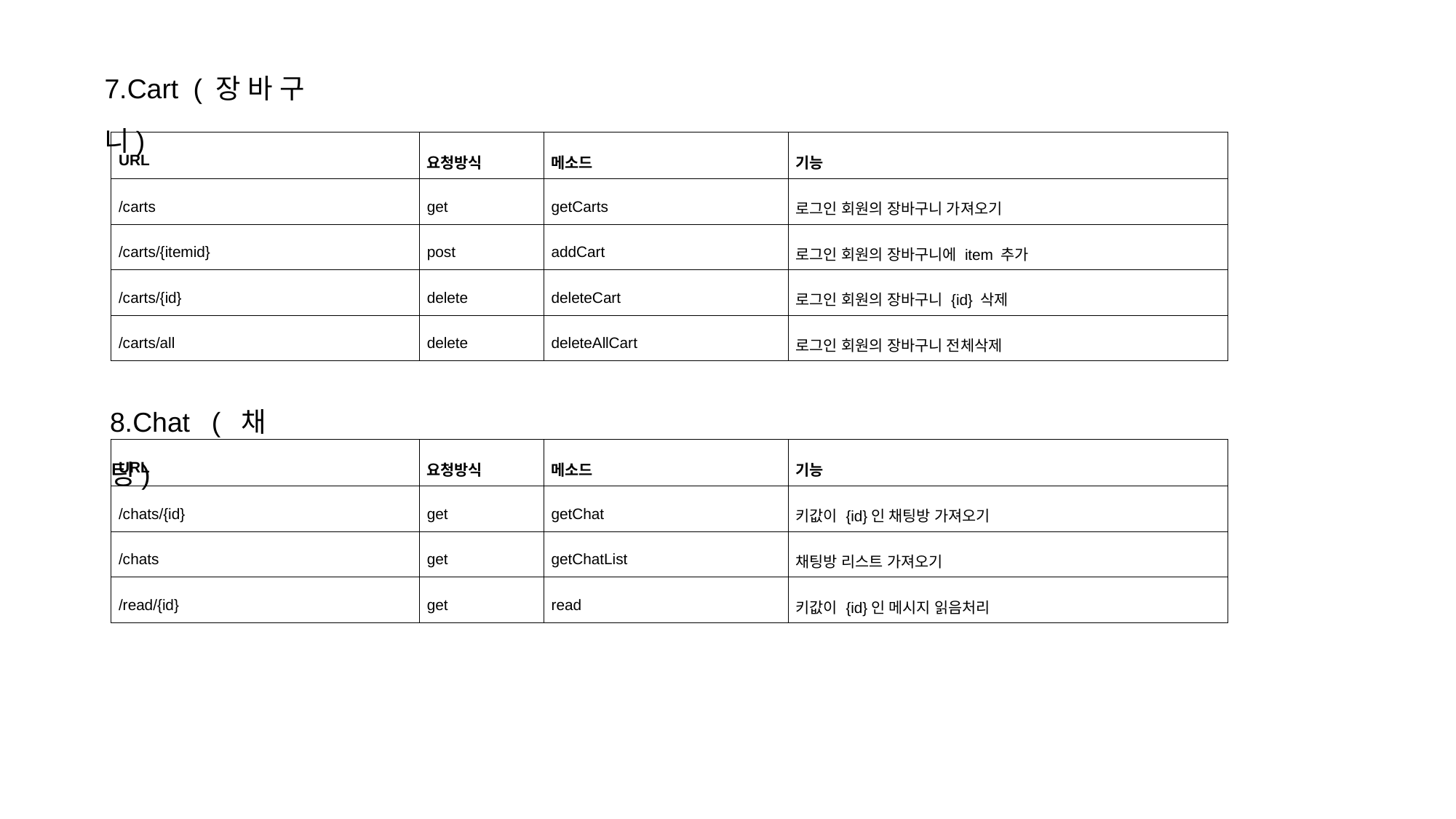

7.Cart (장바구니)
| URL | 요청방식 | 메소드 | 기능 |
| --- | --- | --- | --- |
| /carts | get | getCarts | 로그인 회원의 장바구니 가져오기 |
| /carts/{itemid} | post | addCart | 로그인 회원의 장바구니에 item 추가 |
| /carts/{id} | delete | deleteCart | 로그인 회원의 장바구니 {id} 삭제 |
| /carts/all | delete | deleteAllCart | 로그인 회원의 장바구니 전체삭제 |
8.Chat (채팅)
| URL | 요청방식 | 메소드 | 기능 |
| --- | --- | --- | --- |
| /chats/{id} | get | getChat | 키값이 {id}인 채팅방 가져오기 |
| /chats | get | getChatList | 채팅방 리스트 가져오기 |
| /read/{id} | get | read | 키값이 {id}인 메시지 읽음처리 |